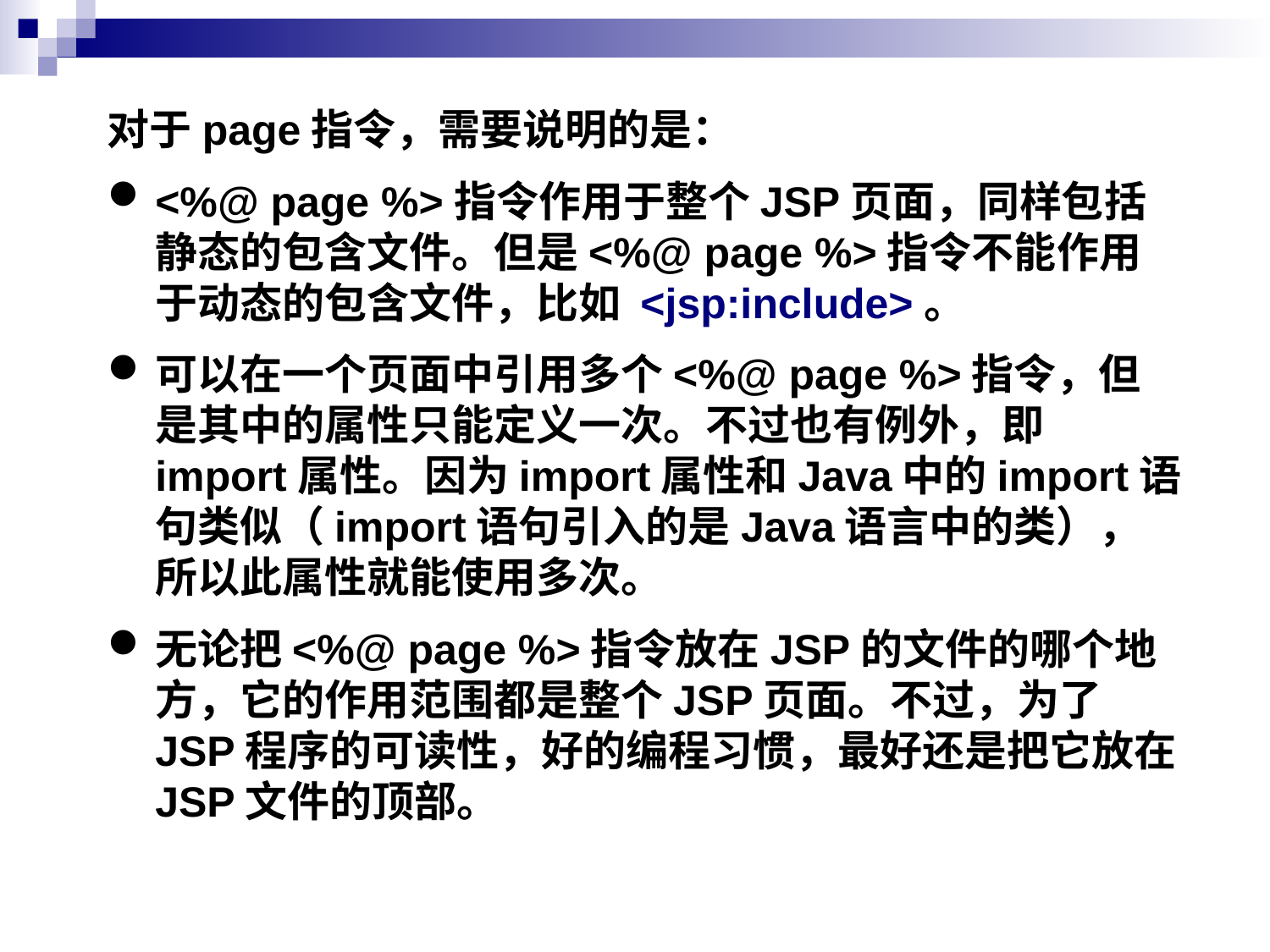

对于page指令，需要说明的是：
<%@ page %>指令作用于整个JSP页面，同样包括静态的包含文件。但是<%@ page %>指令不能作用于动态的包含文件，比如 <jsp:include>。
可以在一个页面中引用多个<%@ page %>指令，但是其中的属性只能定义一次。不过也有例外，即import属性。因为import属性和Java中的import语句类似（import语句引入的是Java语言中的类），所以此属性就能使用多次。
无论把<%@ page %>指令放在JSP的文件的哪个地方，它的作用范围都是整个JSP页面。不过，为了JSP程序的可读性，好的编程习惯，最好还是把它放在JSP文件的顶部。
30